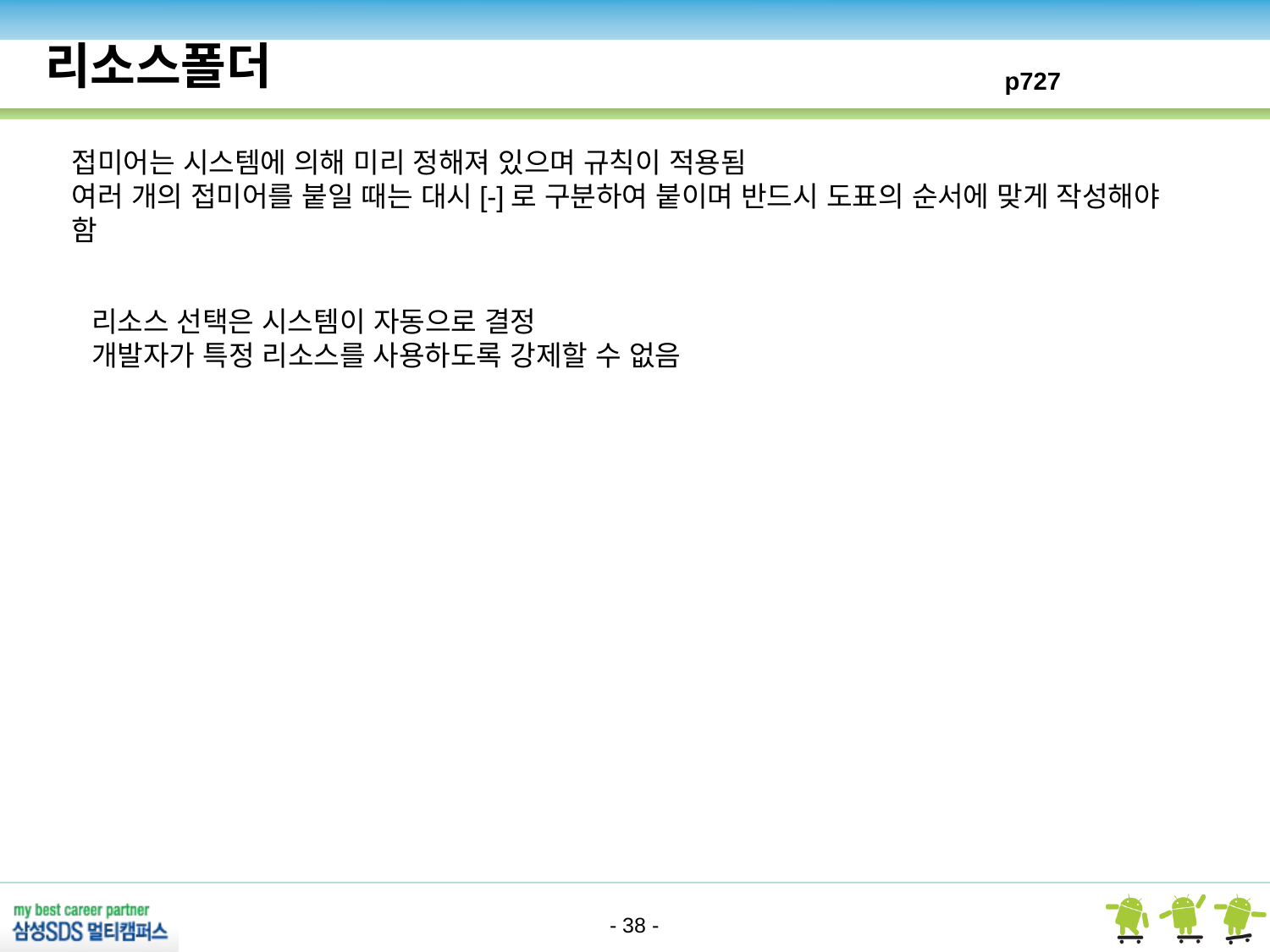

리소스폴더
p727
접미어는 시스템에 의해 미리 정해져 있으며 규칙이 적용됨
여러 개의 접미어를 붙일 때는 대시[-]로 구분하여 붙이며 반드시 도표의 순서에 맞게 작성해야 함
리소스 선택은 시스템이 자동으로 결정
개발자가 특정 리소스를 사용하도록 강제할 수 없음
- 38 -